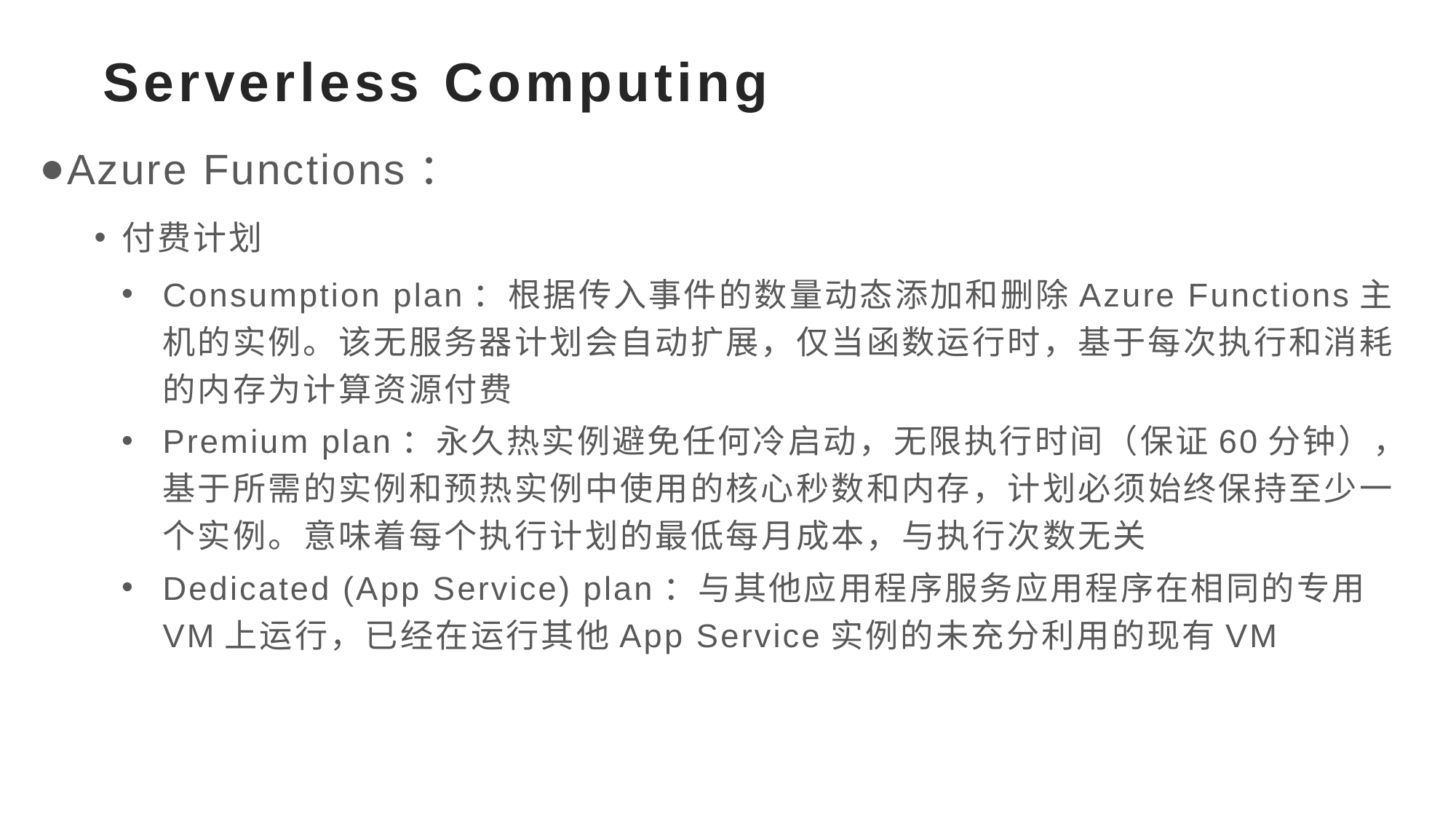

# Serverless Computing
Azure Functions：
付费计划
Consumption plan：根据传入事件的数量动态添加和删除Azure Functions主机的实例。该无服务器计划会自动扩展，仅当函数运行时，基于每次执行和消耗的内存为计算资源付费
Premium plan：永久热实例避免任何冷启动，无限执行时间（保证60分钟），基于所需的实例和预热实例中使用的核心秒数和内存，计划必须始终保持至少一个实例。意味着每个执行计划的最低每月成本，与执行次数无关
Dedicated (App Service) plan：与其他应用程序服务应用程序在相同的专用VM上运行，已经在运行其他App Service实例的未充分利用的现有VM